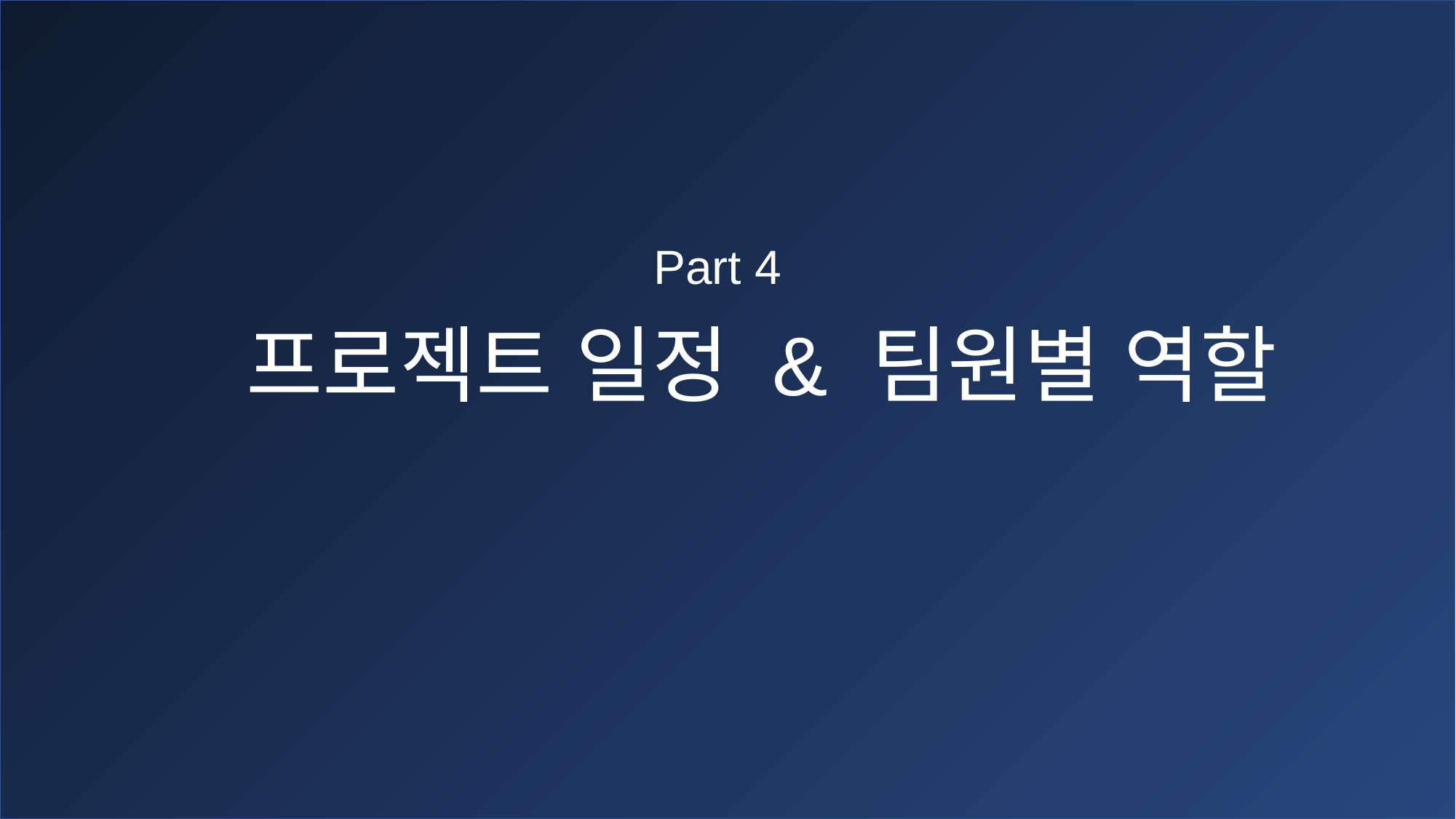

Part 4
# 프로젝트 일정 & 팀원별 역할